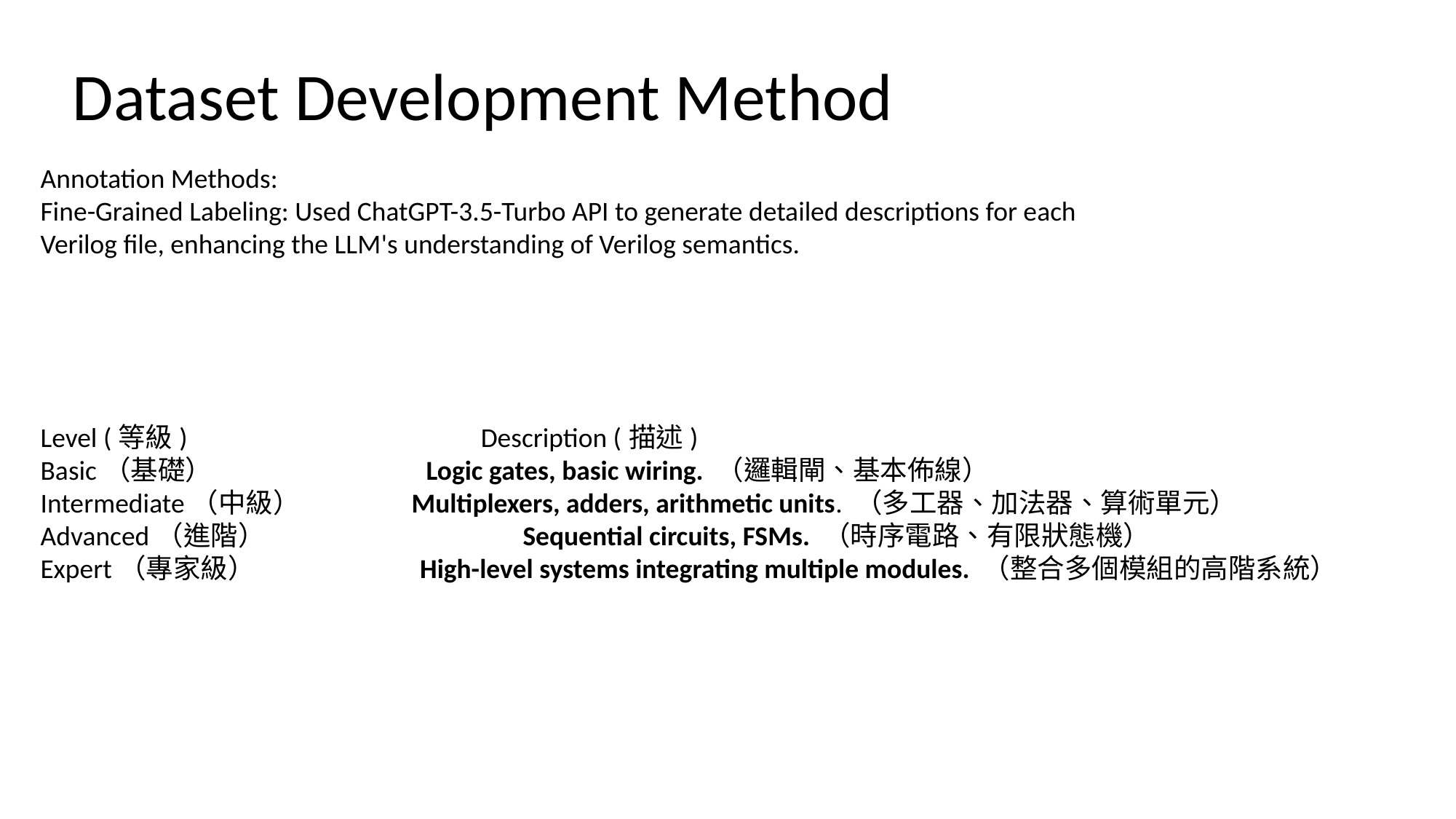

# Dataset Development Method
Annotation Methods:
Fine-Grained Labeling: Used ChatGPT-3.5-Turbo API to generate detailed descriptions for each Verilog file, enhancing the LLM's understanding of Verilog semantics.
Level (等級)	                                    Description (描述)
Basic（基礎）	                          Logic gates, basic wiring. （邏輯閘、基本佈線）
Intermediate（中級）	      Multiplexers, adders, arithmetic units. （多工器、加法器、算術單元）
Advanced（進階）	                        Sequential circuits, FSMs. （時序電路、有限狀態機）
Expert（專家級）	                         High-level systems integrating multiple modules. （整合多個模組的高階系統）